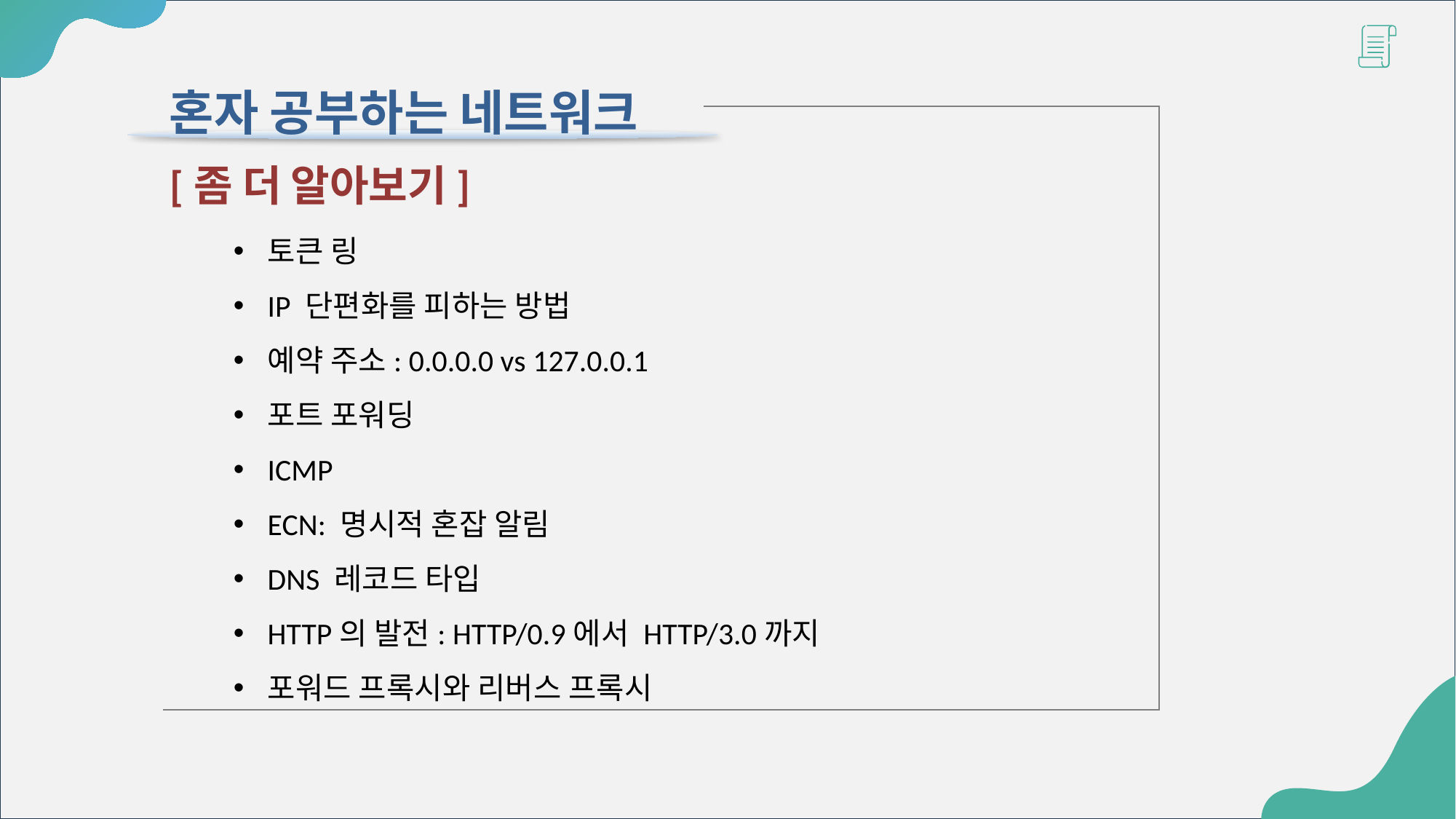

혼자 공부하는 네트워크

[좀 더 알아보기]

토큰 링
IP 단편화를 피하는 방법
예약 주소: 0.0.0.0 vs 127.0.0.1
포트 포워딩
ICMP
ECN: 명시적 혼잡 알림
DNS 레코드 타입
HTTP의 발전: HTTP/0.9에서 HTTP/3.0까지
포워드 프록시와 리버스 프록시